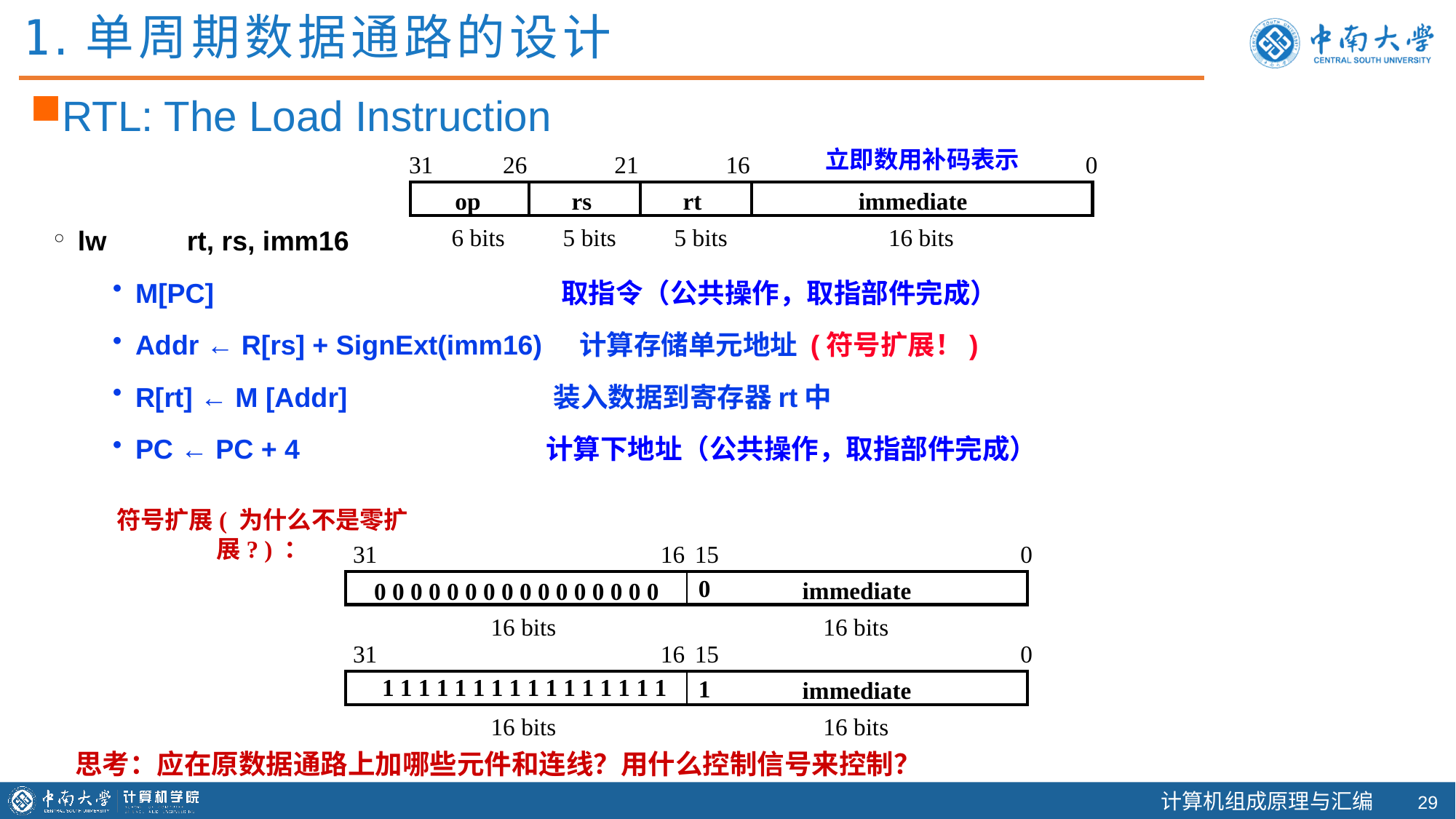

1.单周期数据通路的设计

RTL: The Load Instruction
立即数用补码表示
31
26
21
16
0
op

rs

rt

immediate

6 bits
5 bits
5 bits
16 bits
lw	rt, rs, imm16
M[PC]			            取指令（公共操作，取指部件完成）
Addr ← R[rs] + SignExt(imm16)    计算存储单元地址 (符号扩展！)
R[rt] ← M [Addr]		           装入数据到寄存器rt中
PC ← PC + 4		          计算下地址（公共操作，取指部件完成）
符号扩展( 为什么不是零扩展? ) ：
31
16
15
0
immediate

0 0 0 0 0 0 0 0 0 0 0 0 0 0 0 0

16 bits
16 bits
0
31
16
15
0
 1 1 1 1 1 1 1 1 1 1 1 1 1 1 1 1
1
immediate

16 bits
16 bits
思考：应在原数据通路上加哪些元件和连线？用什么控制信号来控制？
29